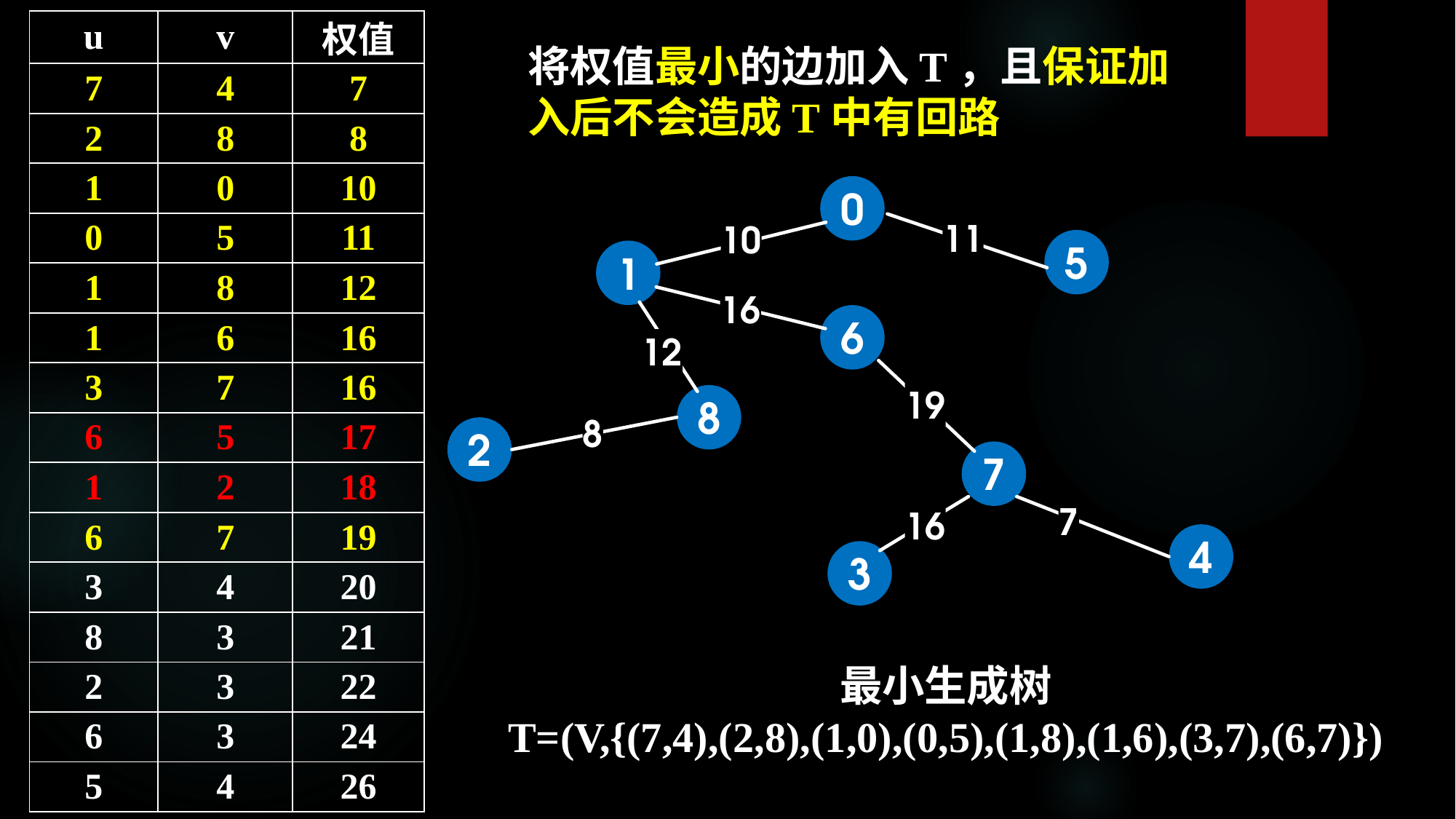

| u | v | 权值 |
| --- | --- | --- |
| 7 | 4 | 7 |
| 2 | 8 | 8 |
| 1 | 0 | 10 |
| 0 | 5 | 11 |
| 1 | 8 | 12 |
| 1 | 6 | 16 |
| 3 | 7 | 16 |
| 6 | 5 | 17 |
| 1 | 2 | 18 |
| 6 | 7 | 19 |
| 3 | 4 | 20 |
| 8 | 3 | 21 |
| 2 | 3 | 22 |
| 6 | 3 | 24 |
| 5 | 4 | 26 |
将权值最小的边加入T，且保证加入后不会造成T中有回路
0
11
10
5
1
16
12
6
19
8
8
2
7
16
7
4
3
最小生成树
T=(V,{(7,4),(2,8),(1,0),(0,5),(1,8),(1,6),(3,7),(6,7)})